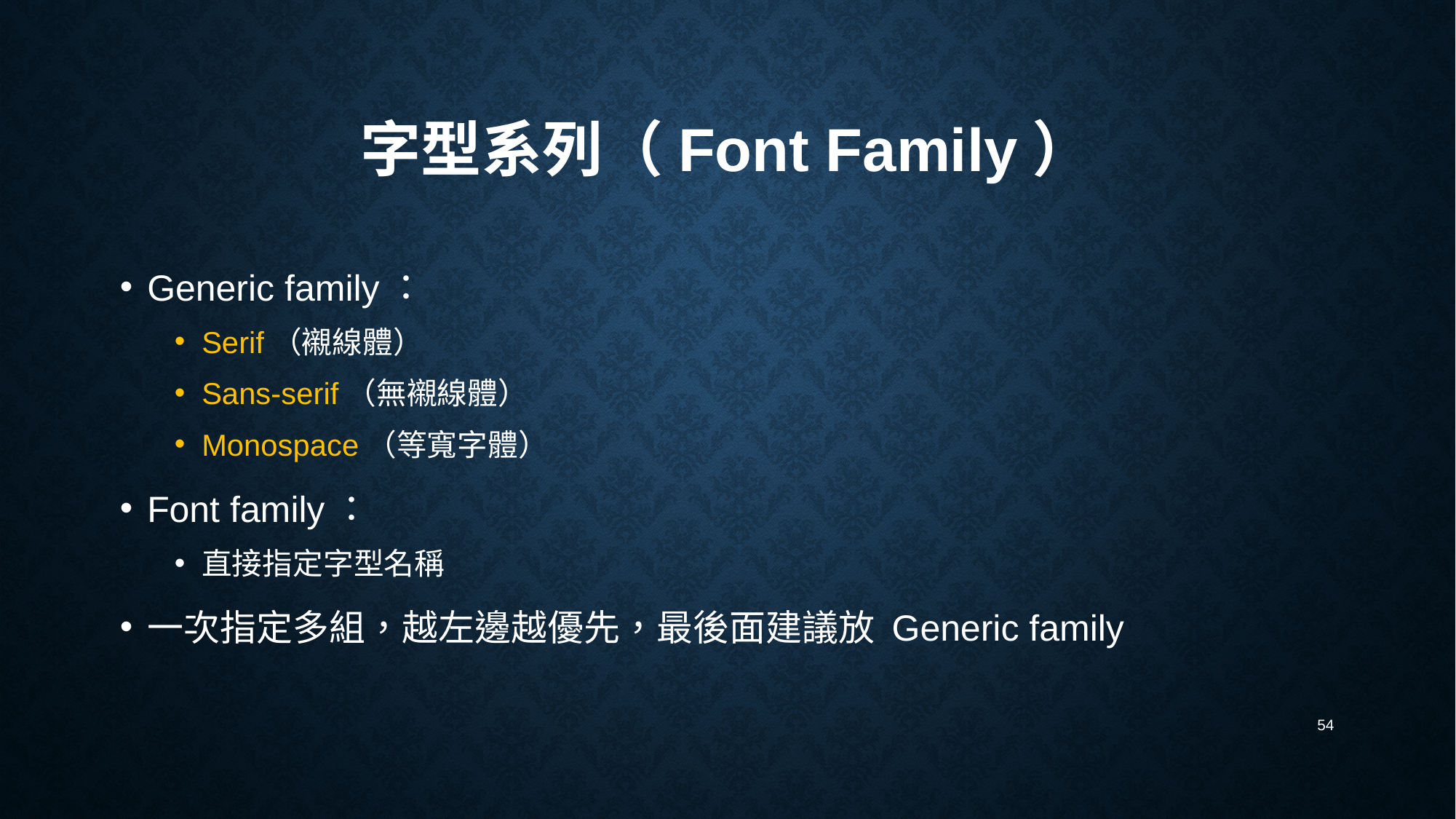

# 字型系列（Font Family）
Generic family：
Serif（襯線體）
Sans-serif（無襯線體）
Monospace（等寬字體）
Font family：
直接指定字型名稱
一次指定多組，越左邊越優先，最後面建議放 Generic family
54